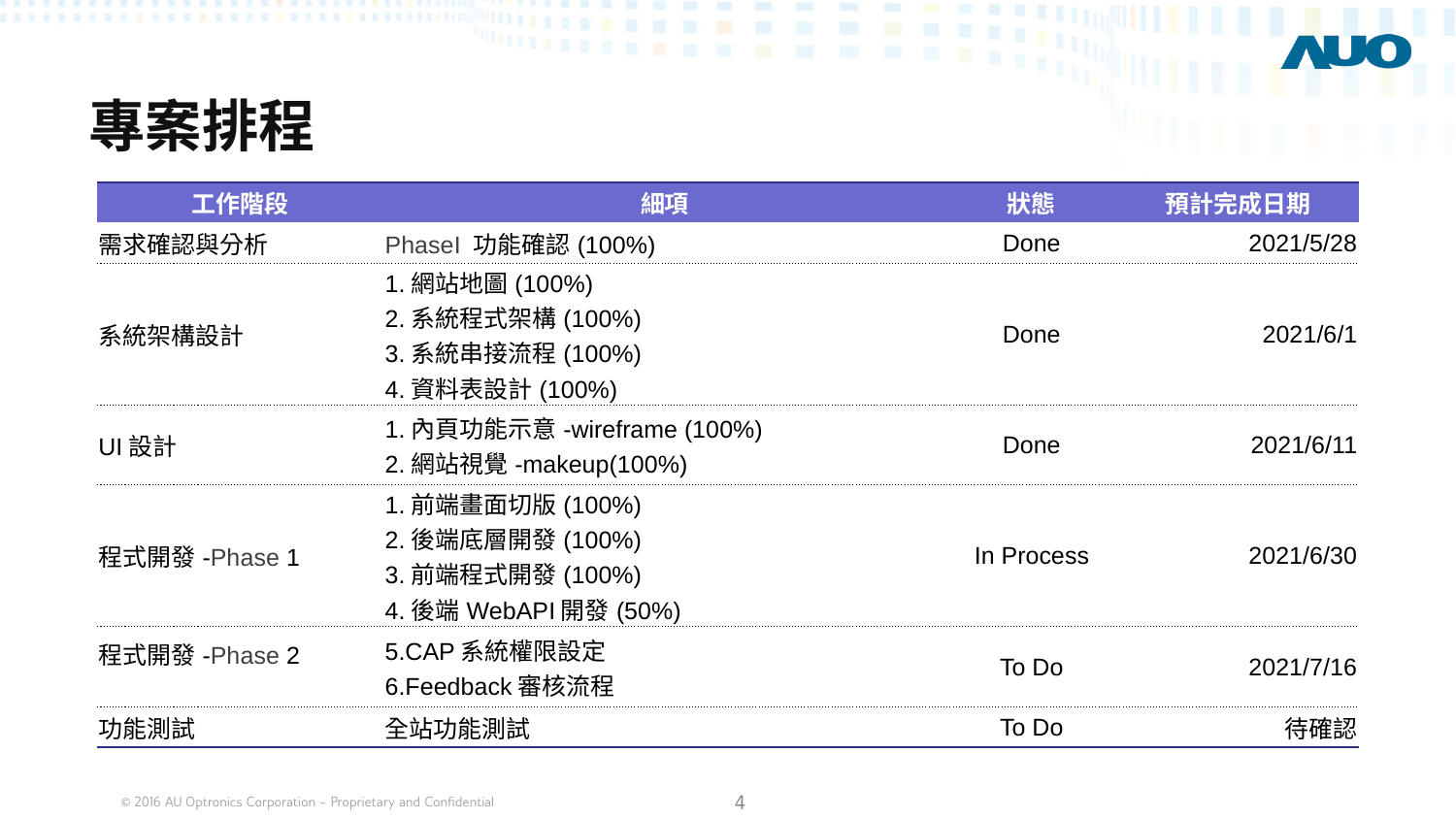

# 專案排程
| 工作階段 | 細項 | 狀態 | 預計完成日期 |
| --- | --- | --- | --- |
| 需求確認與分析 | PhaseI 功能確認(100%) | Done | 2021/5/28 |
| 系統架構設計 | 1.網站地圖(100%) 2.系統程式架構(100%) 3.系統串接流程(100%) 4.資料表設計(100%) | Done | 2021/6/1 |
| UI設計 | 1.內頁功能示意-wireframe (100%) 2.網站視覺-makeup(100%) | Done | 2021/6/11 |
| 程式開發-Phase 1 | 1.前端畫面切版(100%) 2.後端底層開發(100%) 3.前端程式開發(100%) 4.後端WebAPI開發(50%) | In Process | 2021/6/30 |
| 程式開發-Phase 2 | 5.CAP系統權限設定 6.Feedback審核流程 | To Do | 2021/7/16 |
| 功能測試 | 全站功能測試 | To Do | 待確認 |